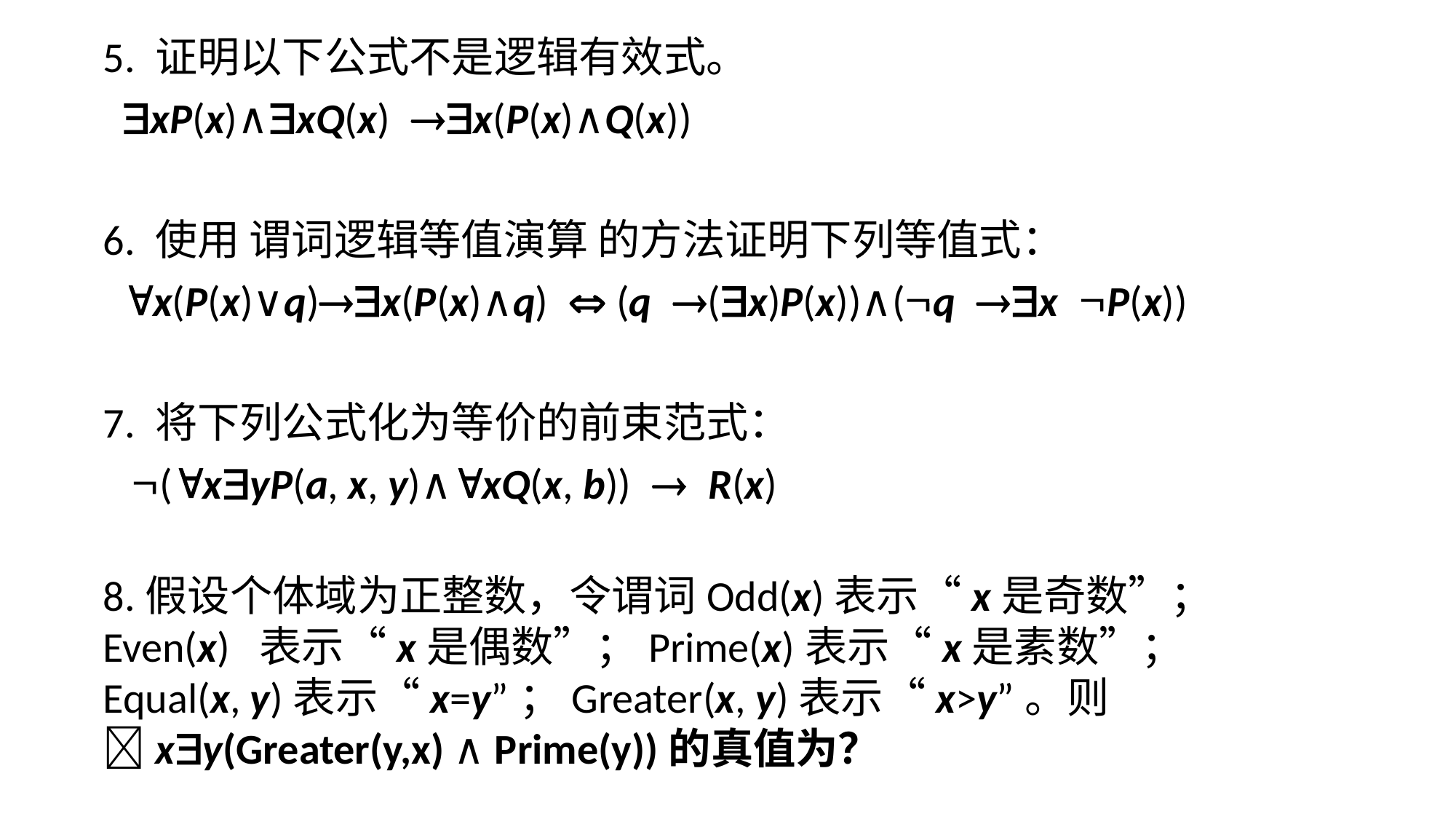

5. 证明以下公式不是逻辑有效式。
  ∃xP(x)∧∃xQ(x) →∃x(P(x)∧Q(x))

6. 使用 谓词逻辑等值演算 的方法证明下列等值式：
  ∀x(P(x)∨q)→∃x(P(x)∧q)  ⇔ (q →(∃x)P(x))∧(¬q →∃x ¬P(x))

7. 将下列公式化为等价的前束范式：
   ¬(∀x∃yP(a, x, y)∧∀xQ(x, b)) → R(x)

8.假设个体域为正整数，令谓词Odd(x)表示“x是奇数”；Even(x)  表示“x是偶数”；Prime(x)表示“x是素数”；Equal(x, y)表示“x=y”；Greater(x, y)表示“x>y”。则 ∀x∃y(Greater(y,x) ∧ Prime(y))的真值为？